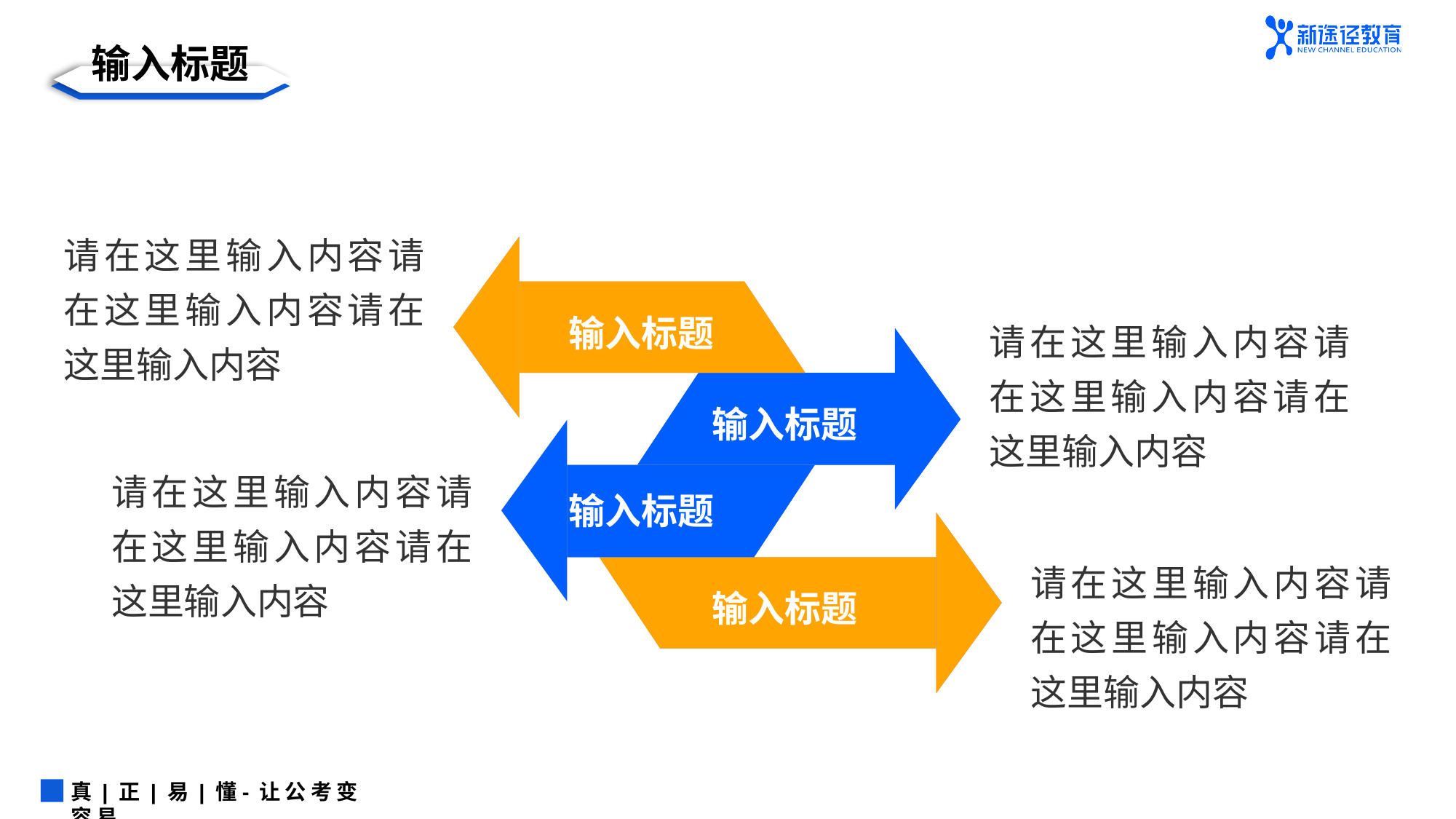

输入标题

请在这里输入内容请在这里输入内容请在这里输入内容

输入标题
输入标题
输入标题
输入标题
请在这里输入内容请在这里输入内容请在这里输入内容
请在这里输入内容请在这里输入内容请在这里输入内容
请在这里输入内容请在这里输入内容请在这里输入内容